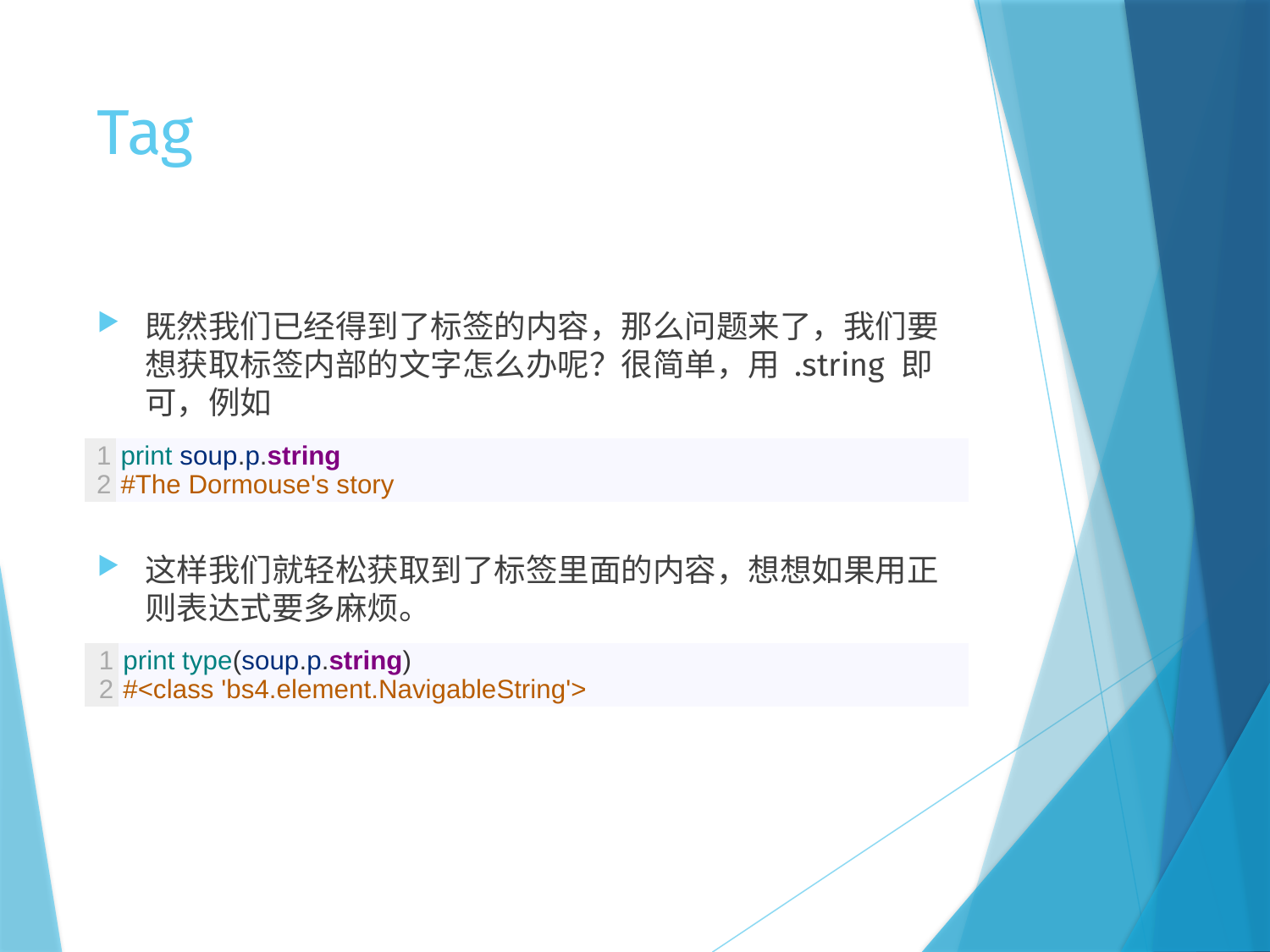

# Tag
既然我们已经得到了标签的内容，那么问题来了，我们要想获取标签内部的文字怎么办呢？很简单，用 .string 即可，例如

这样我们就轻松获取到了标签里面的内容，想想如果用正则表达式要多麻烦。
| 1 2 | print soup.p.string #The Dormouse's story |
| --- | --- |
| 1 2 | print type(soup.p.string) #<class 'bs4.element.NavigableString'> |
| --- | --- |